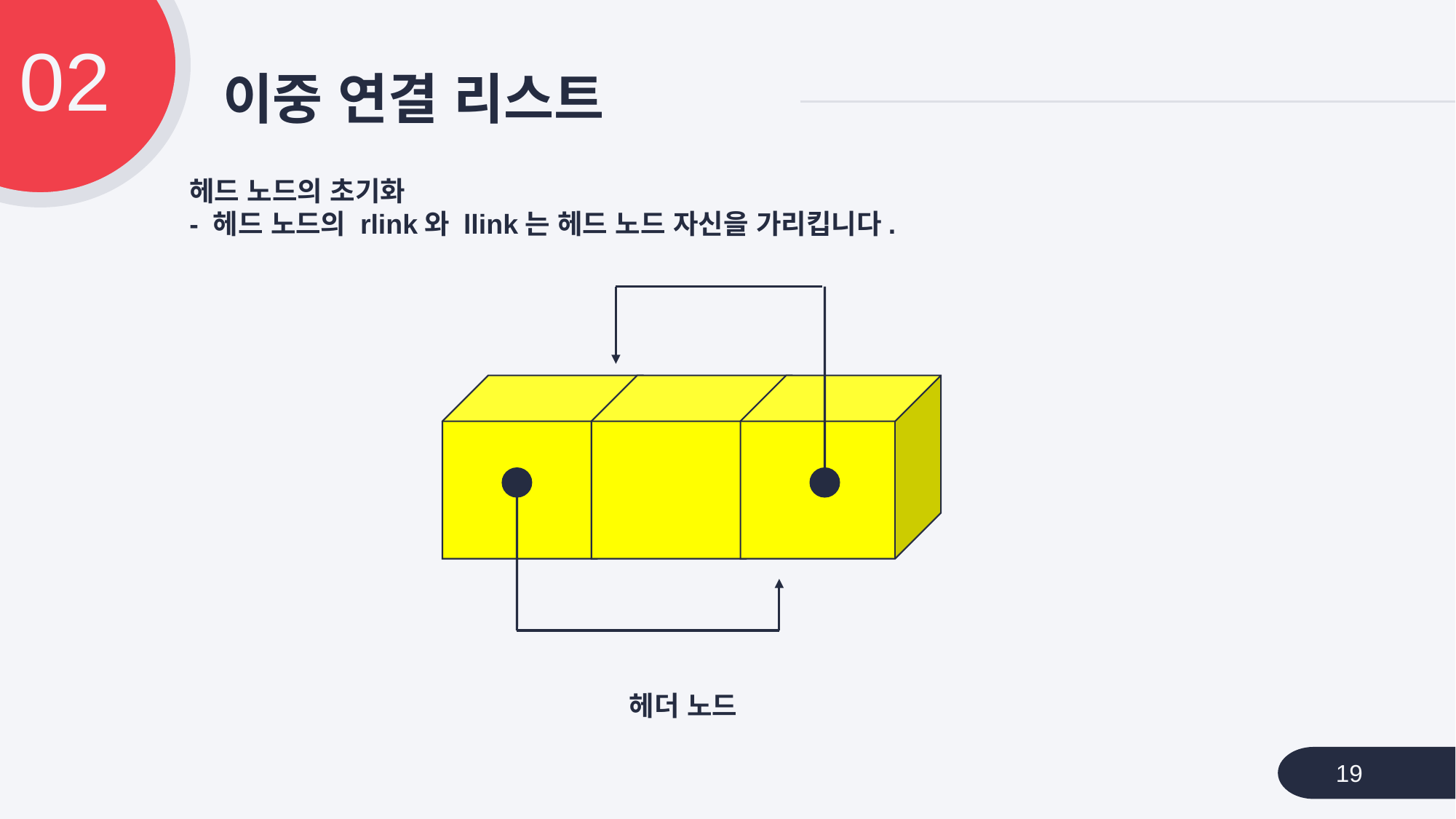

02
# 이중 연결 리스트
헤드 노드의 초기화
- 헤드 노드의 rlink와 llink는 헤드 노드 자신을 가리킵니다.

헤더 노드
19